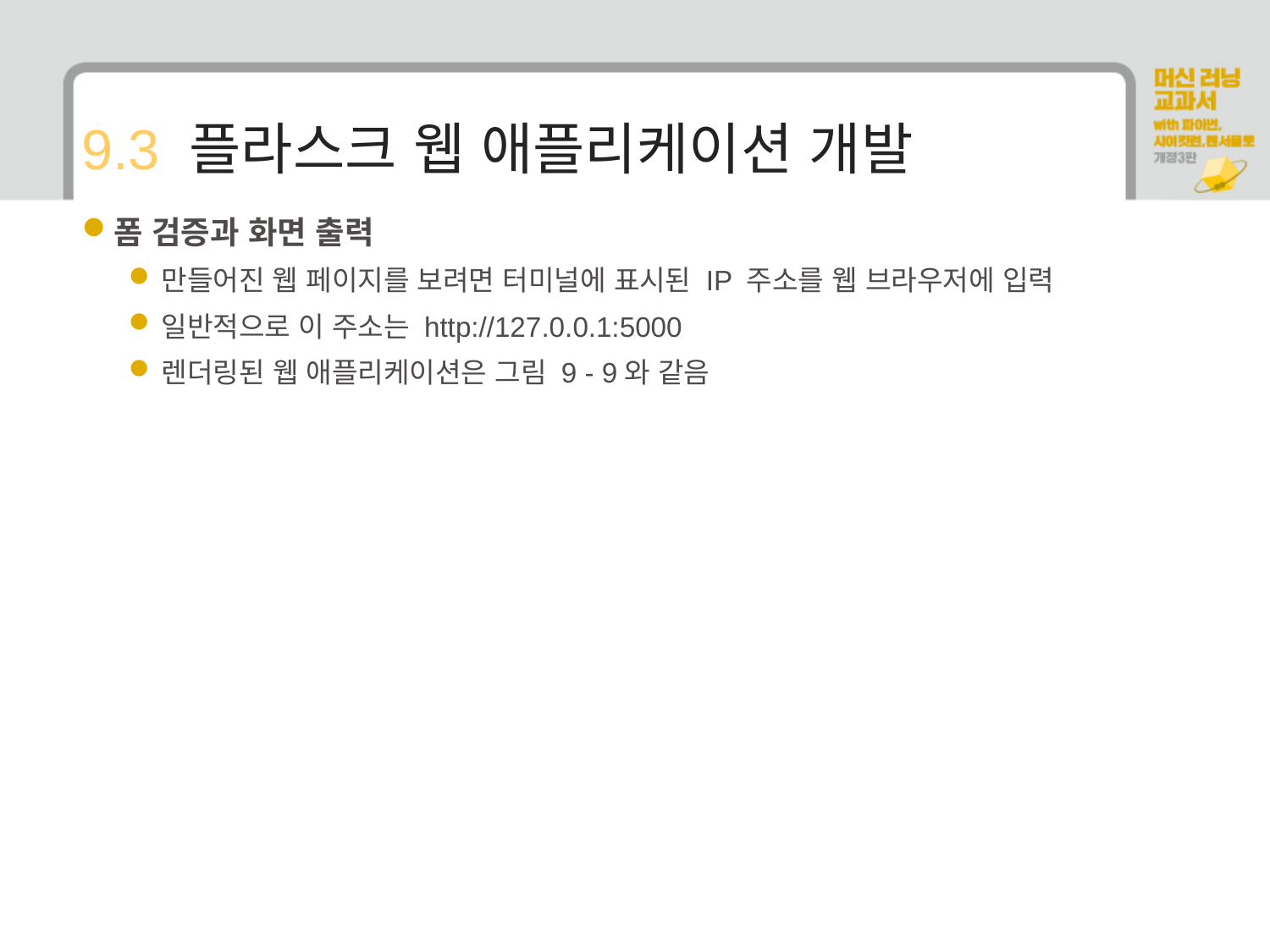

# 9.3 플라스크 웹 애플리케이션 개발
폼 검증과 화면 출력
만들어진 웹 페이지를 보려면 터미널에 표시된 IP 주소를 웹 브라우저에 입력
일반적으로 이 주소는 http://127.0.0.1:5000
렌더링된 웹 애플리케이션은 그림 9 - 9와 같음